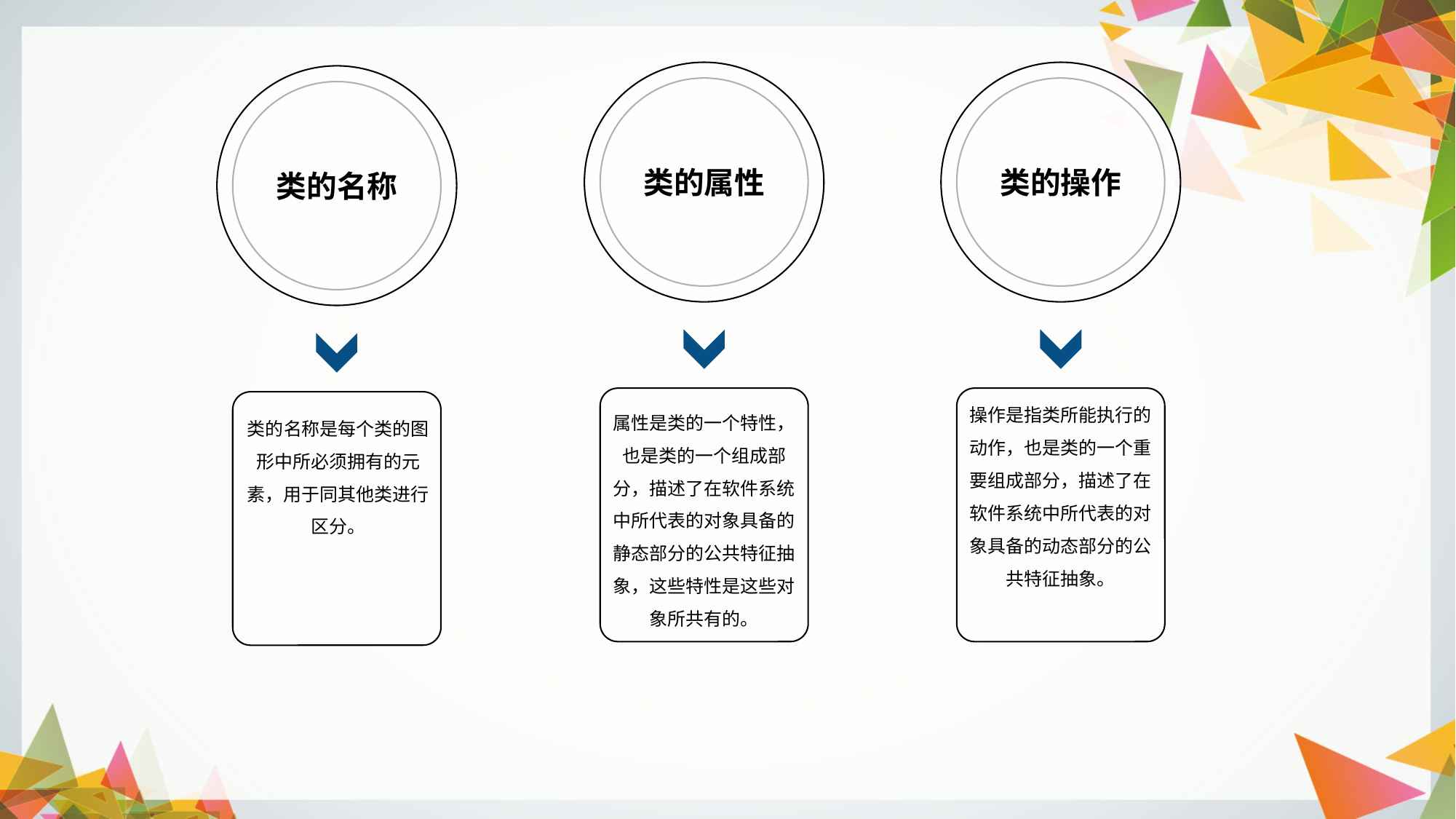

类的属性

类的操作

类的名称

类的名称是每个类的图形中所必须拥有的元素，用于同其他类进行区分。

属性是类的一个特性，也是类的一个组成部分，描述了在软件系统中所代表的对象具备的静态部分的公共特征抽象，这些特性是这些对象所共有的。

操作是指类所能执行的动作，也是类的一个重要组成部分，描述了在软件系统中所代表的对象具备的动态部分的公共特征抽象。